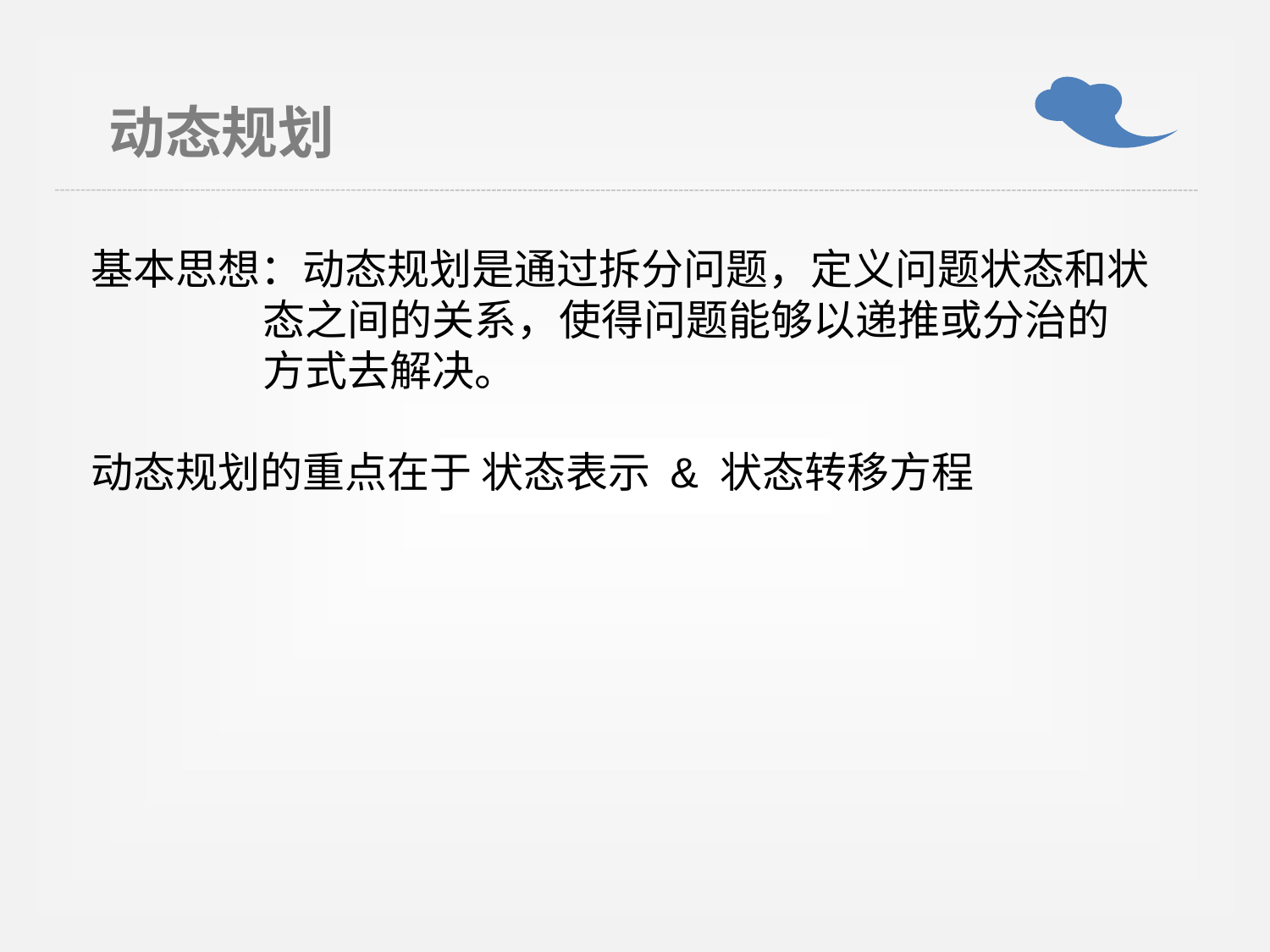

动态规划

基本思想：动态规划是通过拆分问题，定义问题状态和状
                 态之间的关系，使得问题能够以递推或分治的
                 方式去解决。

动态规划的重点在于 状态表示 & 状态转移方程